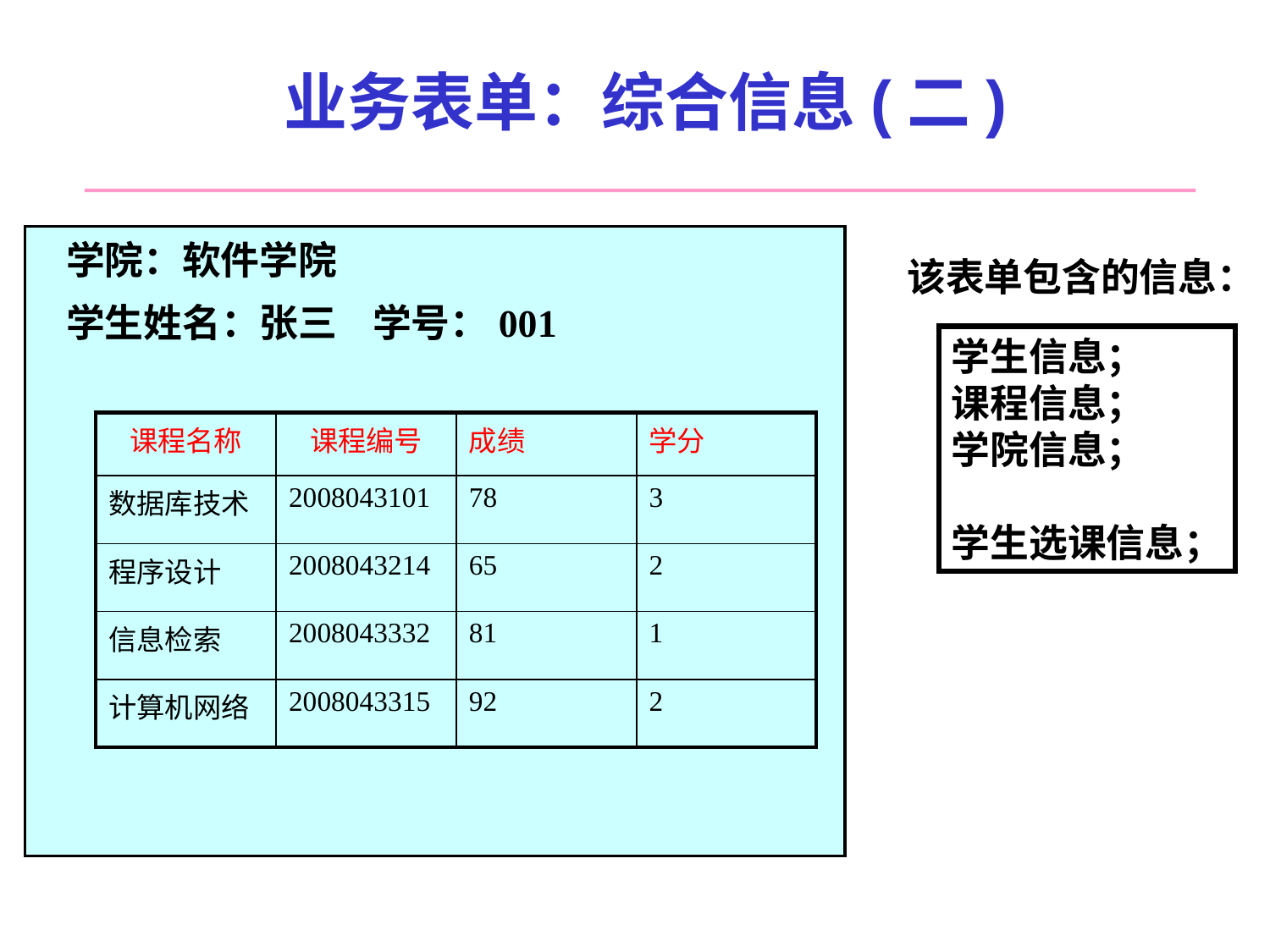

# 业务表单：综合信息(二)

学院：软件学院
学生姓名：张三    学号：001
该表单包含的信息：
学生信息；
课程信息；
学院信息；

学生选课信息；
| 课程名称 | 课程编号 | 成绩 | 学分 |
| --- | --- | --- | --- |
| 数据库技术 | 2008043101 | 78 | 3 |
| 程序设计 | 2008043214 | 65 | 2 |
| 信息检索 | 2008043332 | 81 | 1 |
| 计算机网络 | 2008043315 | 92 | 2 |